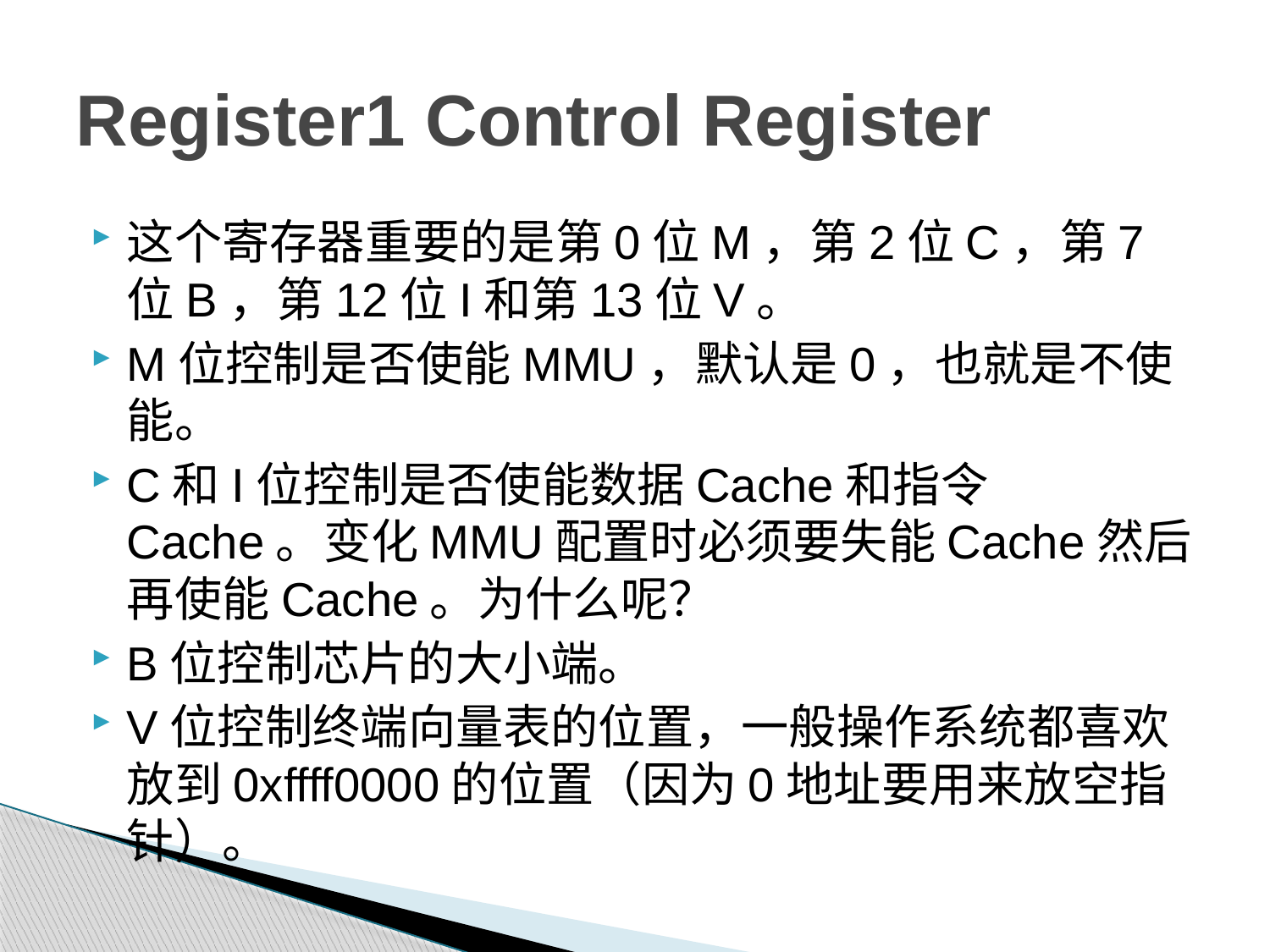

# Register1 Control Register
这个寄存器重要的是第0位M，第2位C，第7位B，第12位I和第13位V。
M位控制是否使能MMU，默认是0，也就是不使能。
C和I位控制是否使能数据Cache和指令Cache。变化MMU配置时必须要失能Cache然后再使能Cache。为什么呢？
B位控制芯片的大小端。
V位控制终端向量表的位置，一般操作系统都喜欢放到0xffff0000的位置（因为0地址要用来放空指针）。